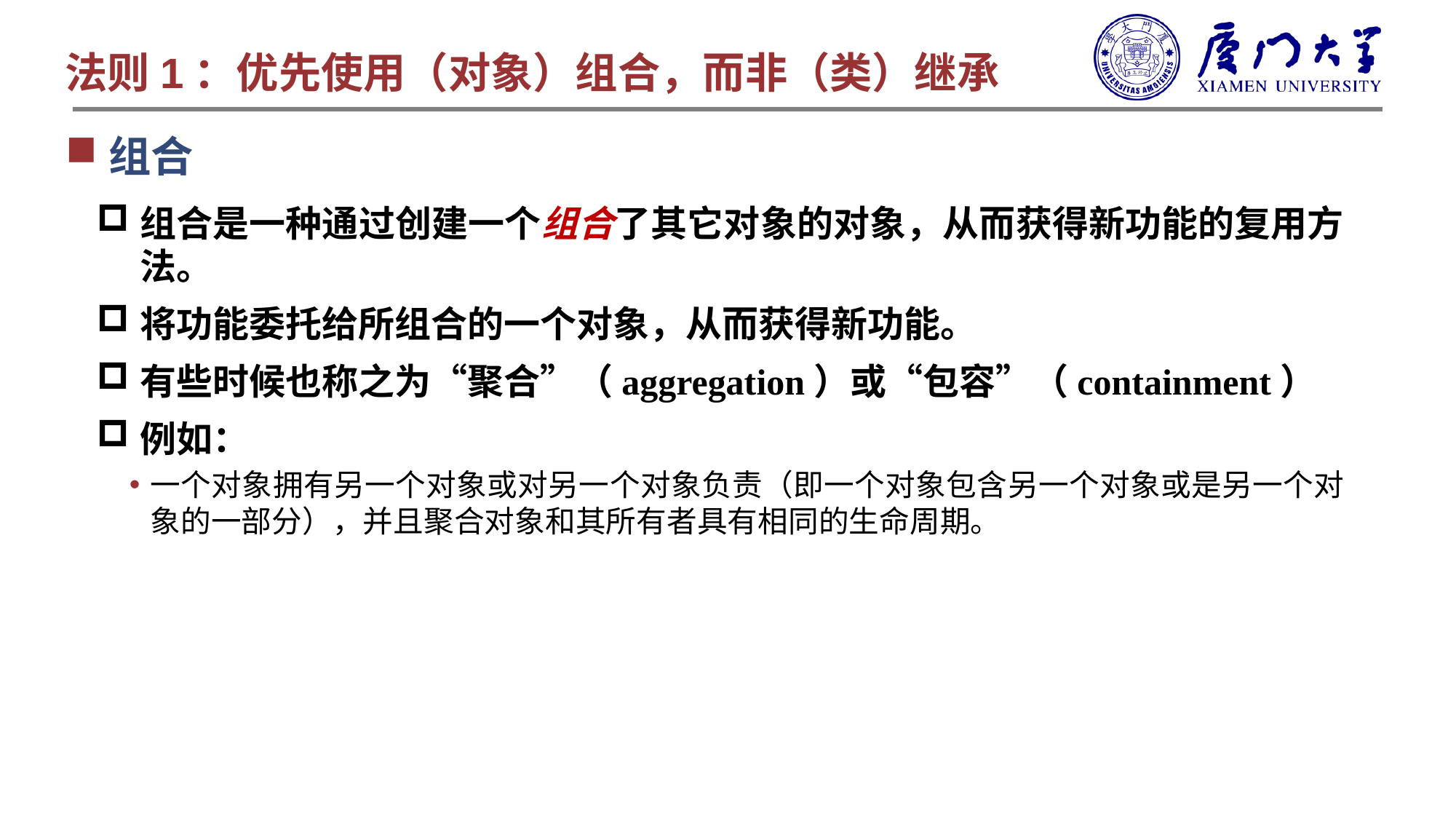

法则1：优先使用（对象）组合，而非（类）继承
组合
组合是一种通过创建一个组合了其它对象的对象，从而获得新功能的复用方法。
将功能委托给所组合的一个对象，从而获得新功能。
有些时候也称之为“聚合”（aggregation）或“包容”（containment）
例如：
一个对象拥有另一个对象或对另一个对象负责（即一个对象包含另一个对象或是另一个对象的一部分），并且聚合对象和其所有者具有相同的生命周期。